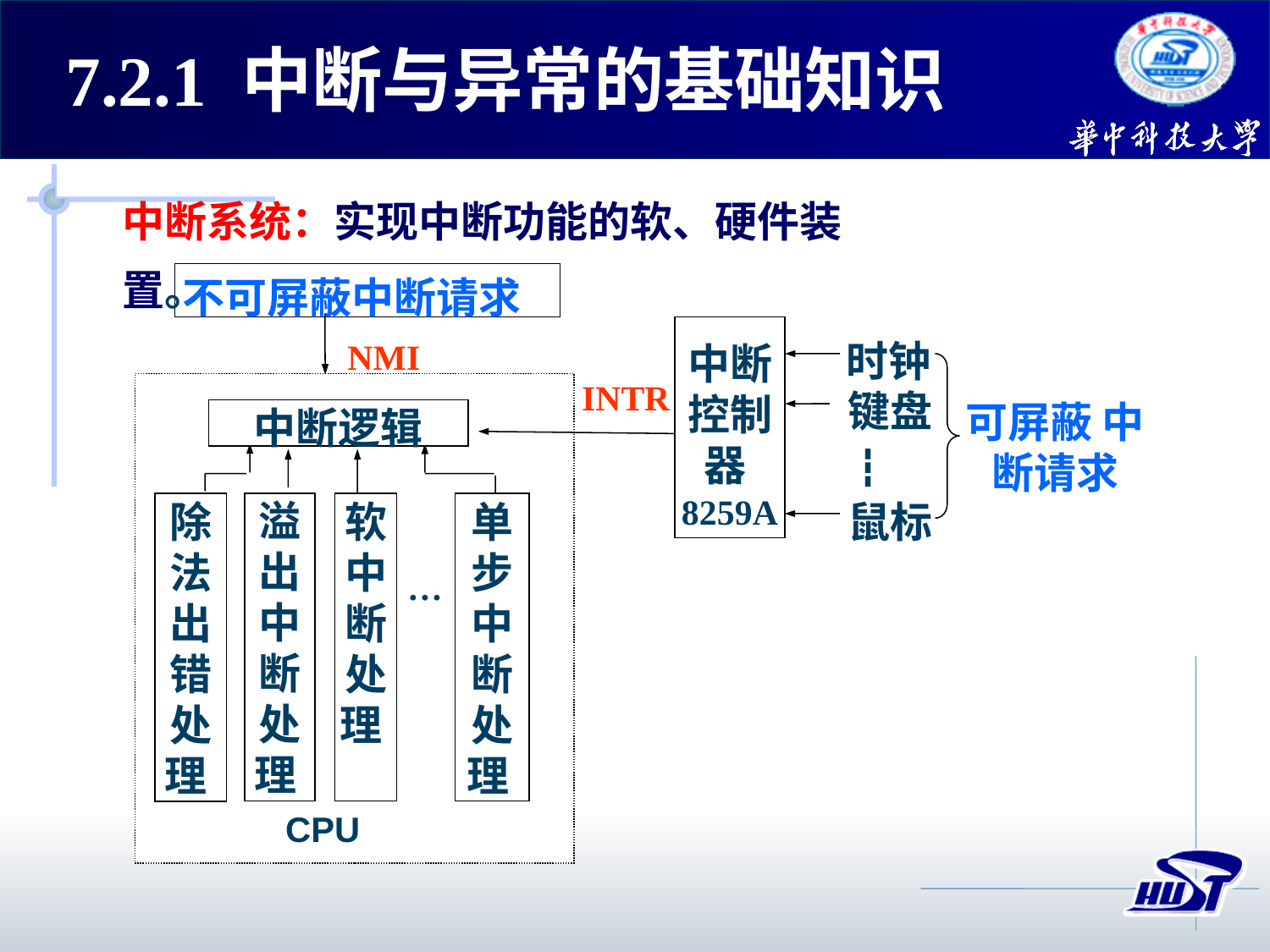

# 7.2.1 中断与异常的基础知识

中断系统：实现中断功能的软、硬件装置。
不可屏蔽中断请求

中断 控制器8259A
NMI
时钟

INTR
键盘
可屏蔽 中断请求
中断逻辑

┇

溢出中断处理
单步中断处理
除法出错处理
软 中断处理
鼠标

…
CPU
…